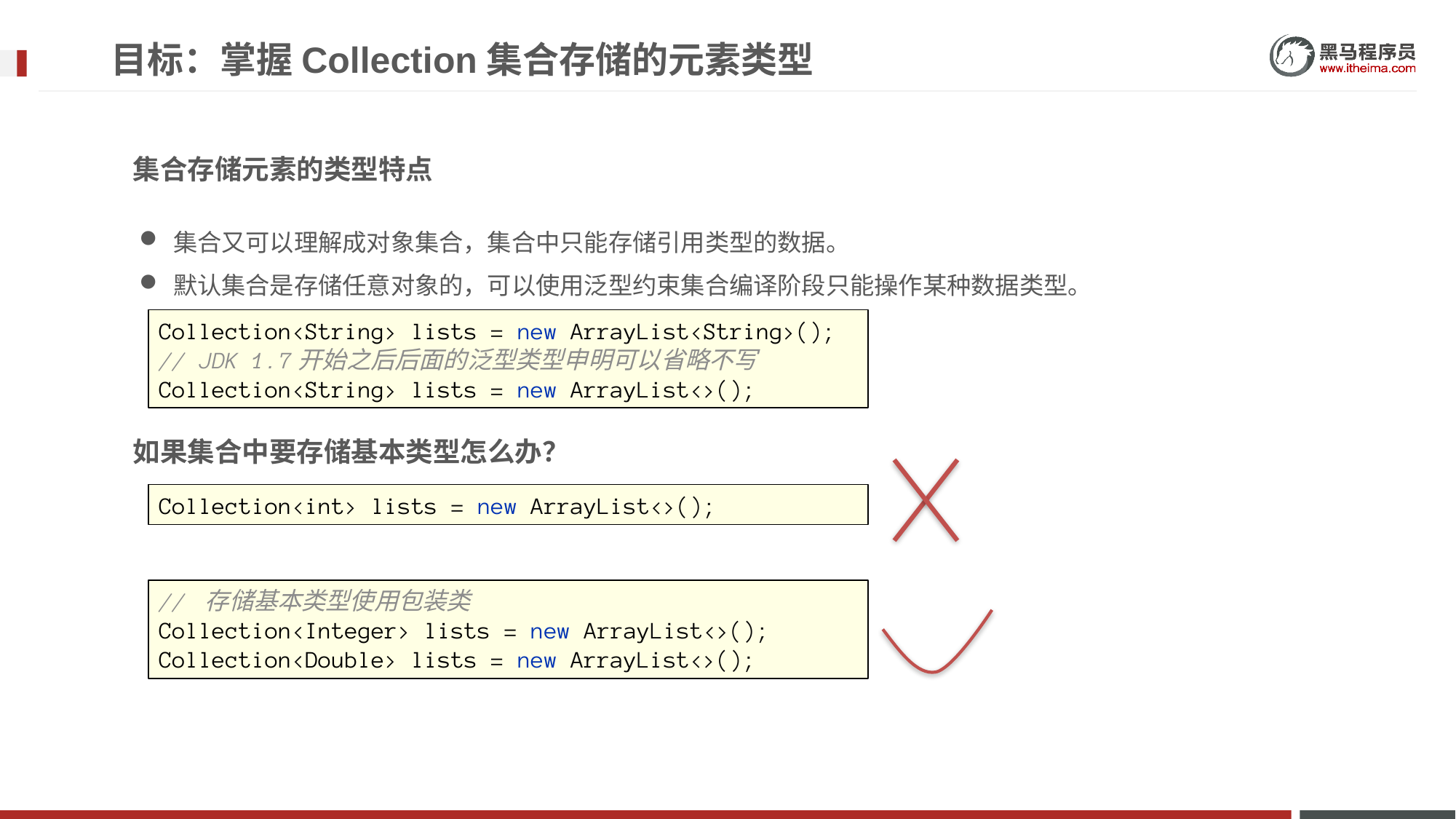

目标：掌握Collection集合存储的元素类型
集合存储元素的类型特点
集合又可以理解成对象集合，集合中只能存储引用类型的数据。
默认集合是存储任意对象的，可以使用泛型约束集合编译阶段只能操作某种数据类型。

Collection<String> lists = new ArrayList<String>();
// JDK 1.7开始之后后面的泛型类型申明可以省略不写
Collection<String> lists = new ArrayList<>();
如果集合中要存储基本类型怎么办？

Collection<int> lists = new ArrayList<>();
// 存储基本类型使用包装类
Collection<Integer> lists = new ArrayList<>();
Collection<Double> lists = new ArrayList<>();